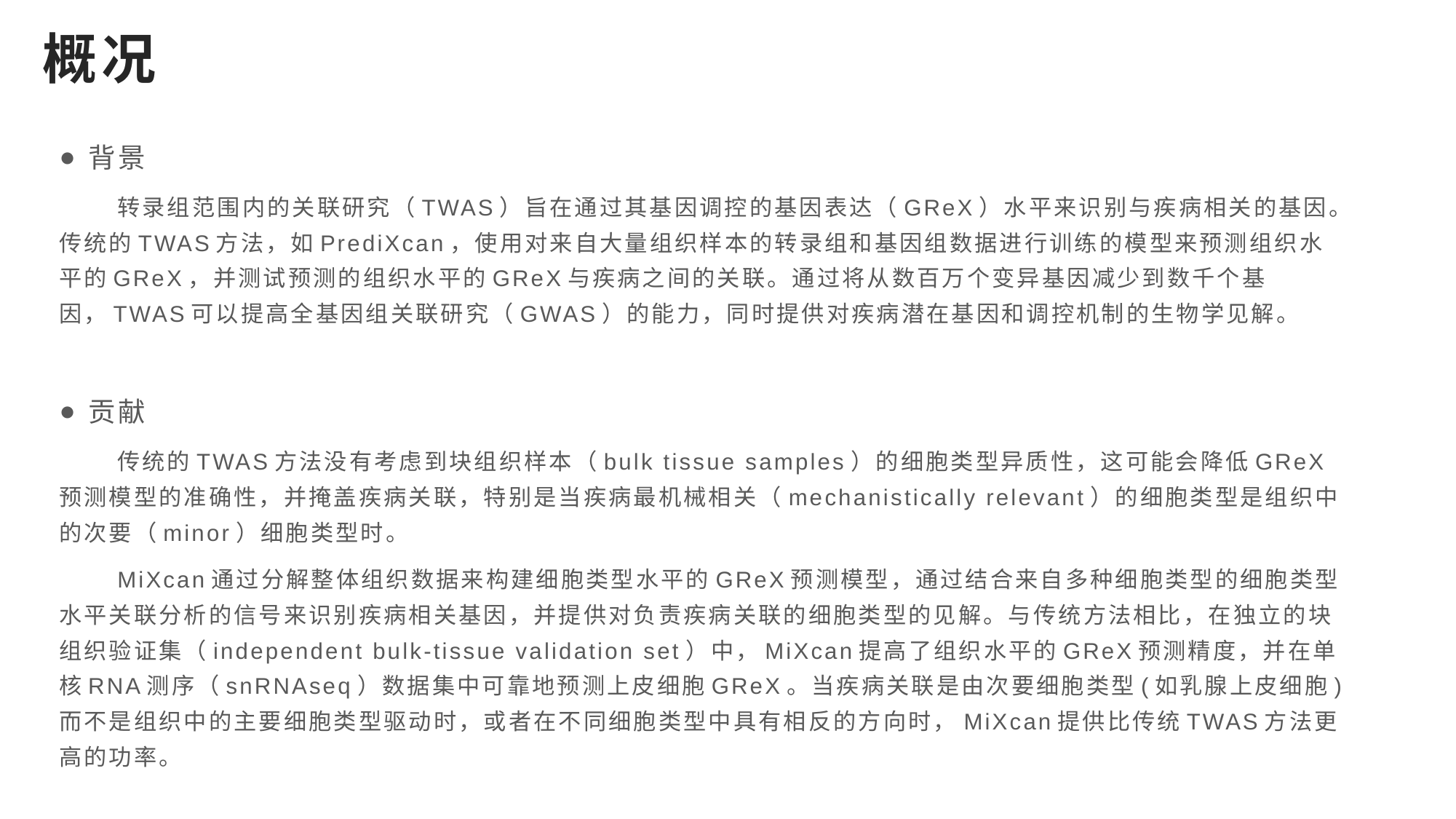

# 概况
背景
转录组范围内的关联研究（TWAS）旨在通过其基因调控的基因表达（GReX）水平来识别与疾病相关的基因。传统的TWAS方法，如PrediXcan，使用对来自大量组织样本的转录组和基因组数据进行训练的模型来预测组织水平的GReX，并测试预测的组织水平的GReX与疾病之间的关联。通过将从数百万个变异基因减少到数千个基因，TWAS可以提高全基因组关联研究（GWAS）的能力，同时提供对疾病潜在基因和调控机制的生物学见解。

贡献
传统的TWAS方法没有考虑到块组织样本（bulk tissue samples）的细胞类型异质性，这可能会降低GReX预测模型的准确性，并掩盖疾病关联，特别是当疾病最机械相关（mechanistically relevant）的细胞类型是组织中的次要（minor）细胞类型时。
MiXcan通过分解整体组织数据来构建细胞类型水平的GReX预测模型，通过结合来自多种细胞类型的细胞类型水平关联分析的信号来识别疾病相关基因，并提供对负责疾病关联的细胞类型的见解。与传统方法相比，在独立的块组织验证集（independent bulk-tissue validation set）中，MiXcan提高了组织水平的GReX预测精度，并在单核RNA测序（snRNAseq）数据集中可靠地预测上皮细胞GReX。当疾病关联是由次要细胞类型(如乳腺上皮细胞)而不是组织中的主要细胞类型驱动时，或者在不同细胞类型中具有相反的方向时，MiXcan提供比传统TWAS方法更高的功率。